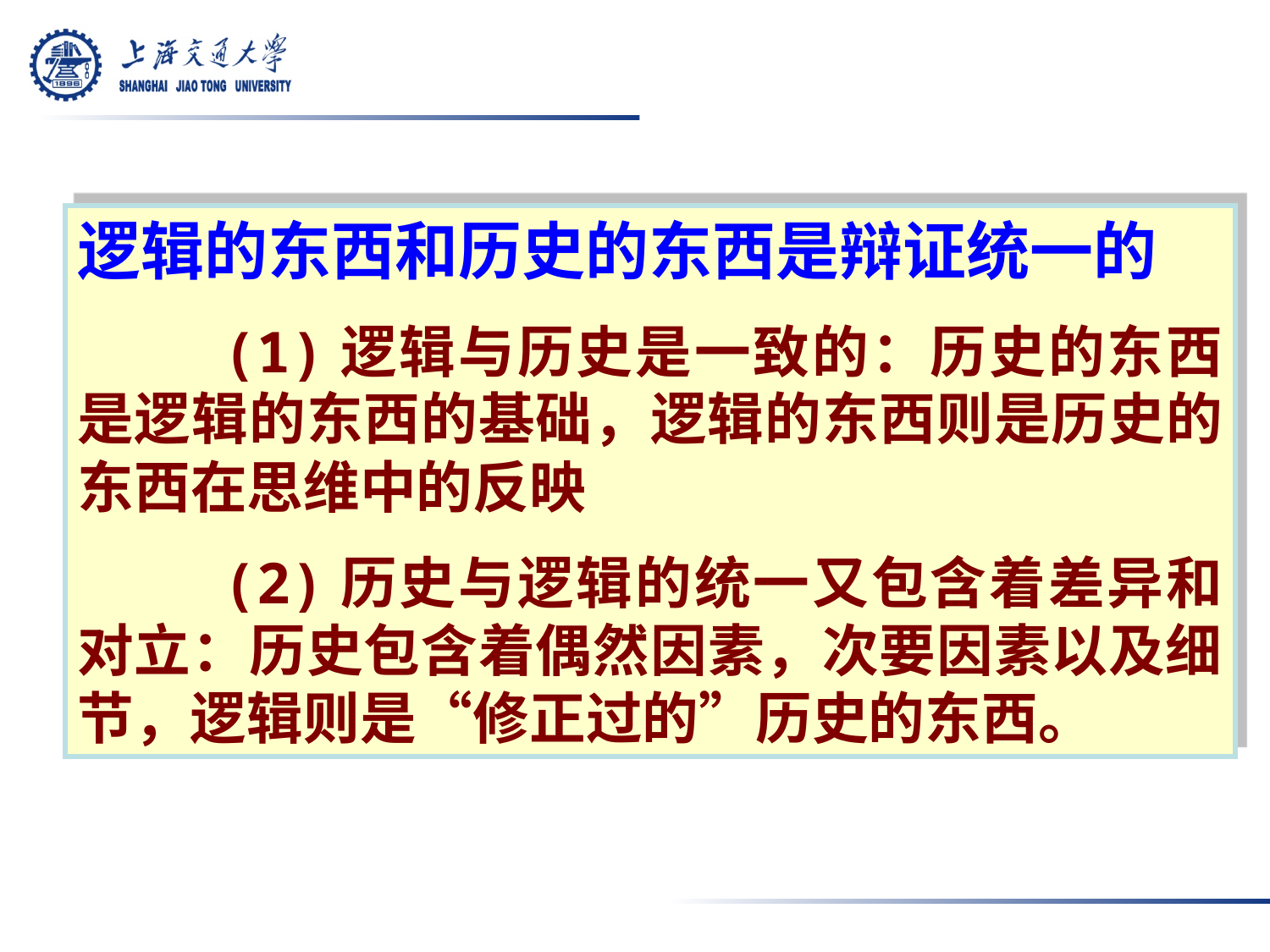

逻辑的东西和历史的东西是辩证统一的
    (1)逻辑与历史是一致的：历史的东西是逻辑的东西的基础，逻辑的东西则是历史的东西在思维中的反映
    (2)历史与逻辑的统一又包含着差异和对立：历史包含着偶然因素，次要因素以及细节，逻辑则是“修正过的”历史的东西。